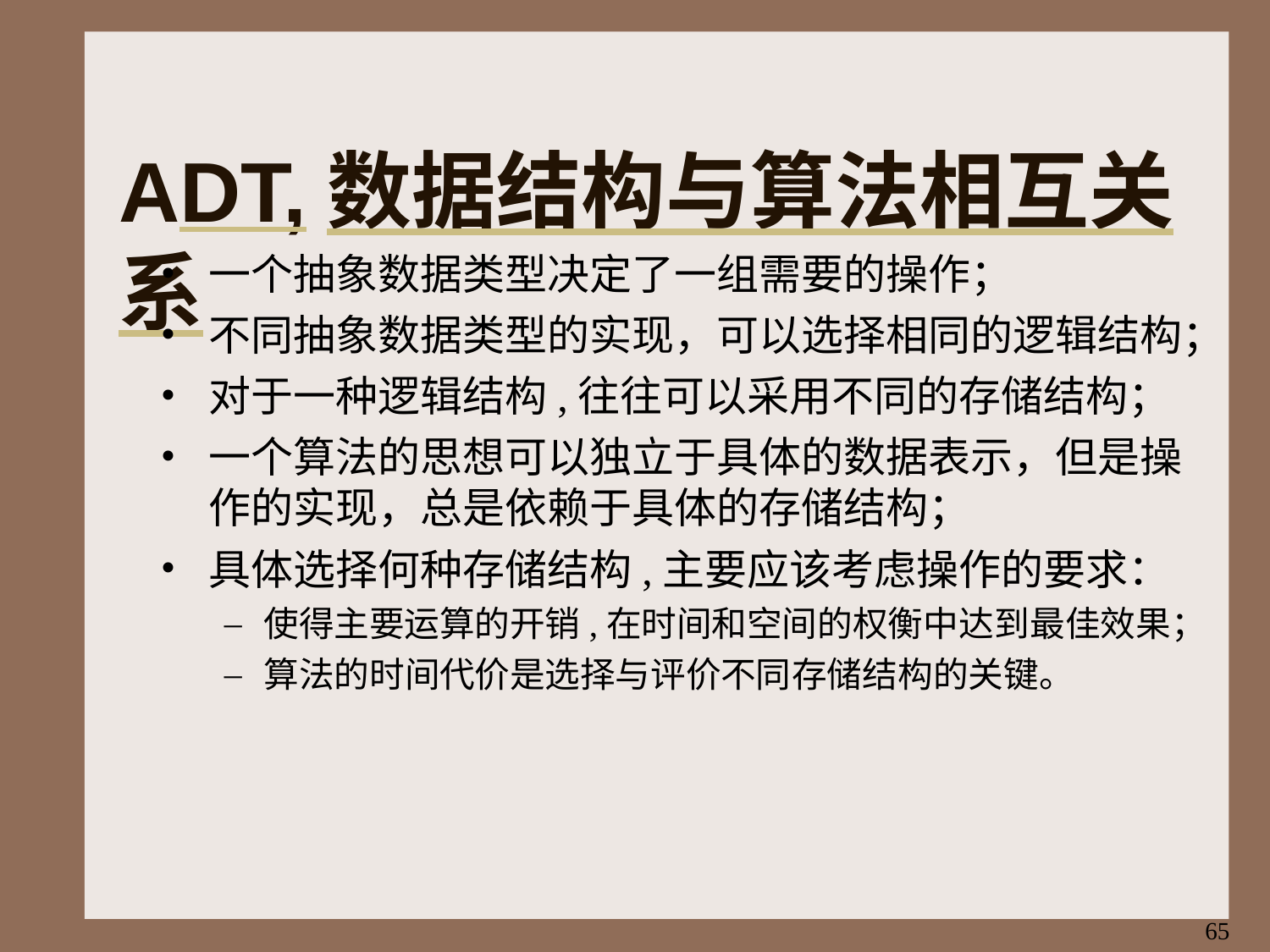

# ADT,数据结构与算法相互关系
一个抽象数据类型决定了一组需要的操作；
不同抽象数据类型的实现，可以选择相同的逻辑结构；
对于一种逻辑结构,往往可以采用不同的存储结构；
一个算法的思想可以独立于具体的数据表示，但是操 作的实现，总是依赖于具体的存储结构；
具体选择何种存储结构,主要应该考虑操作的要求：
使得主要运算的开销,在时间和空间的权衡中达到最佳效果；
算法的时间代价是选择与评价不同存储结构的关键。
65